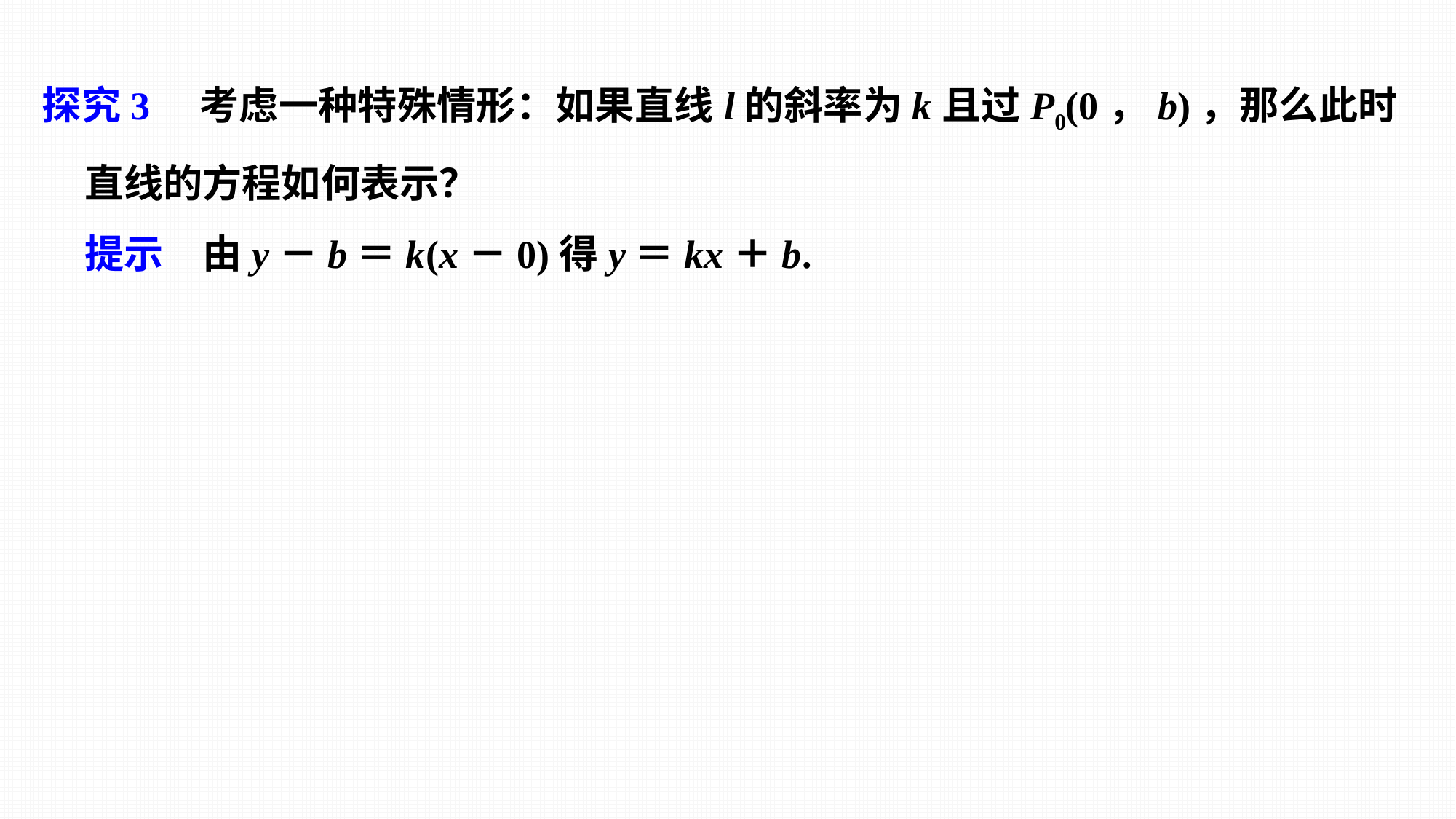

探究3　考虑一种特殊情形：如果直线l的斜率为k且过P0(0，b)，那么此时直线的方程如何表示？
	提示　由y－b＝k(x－0)得y＝kx＋b.